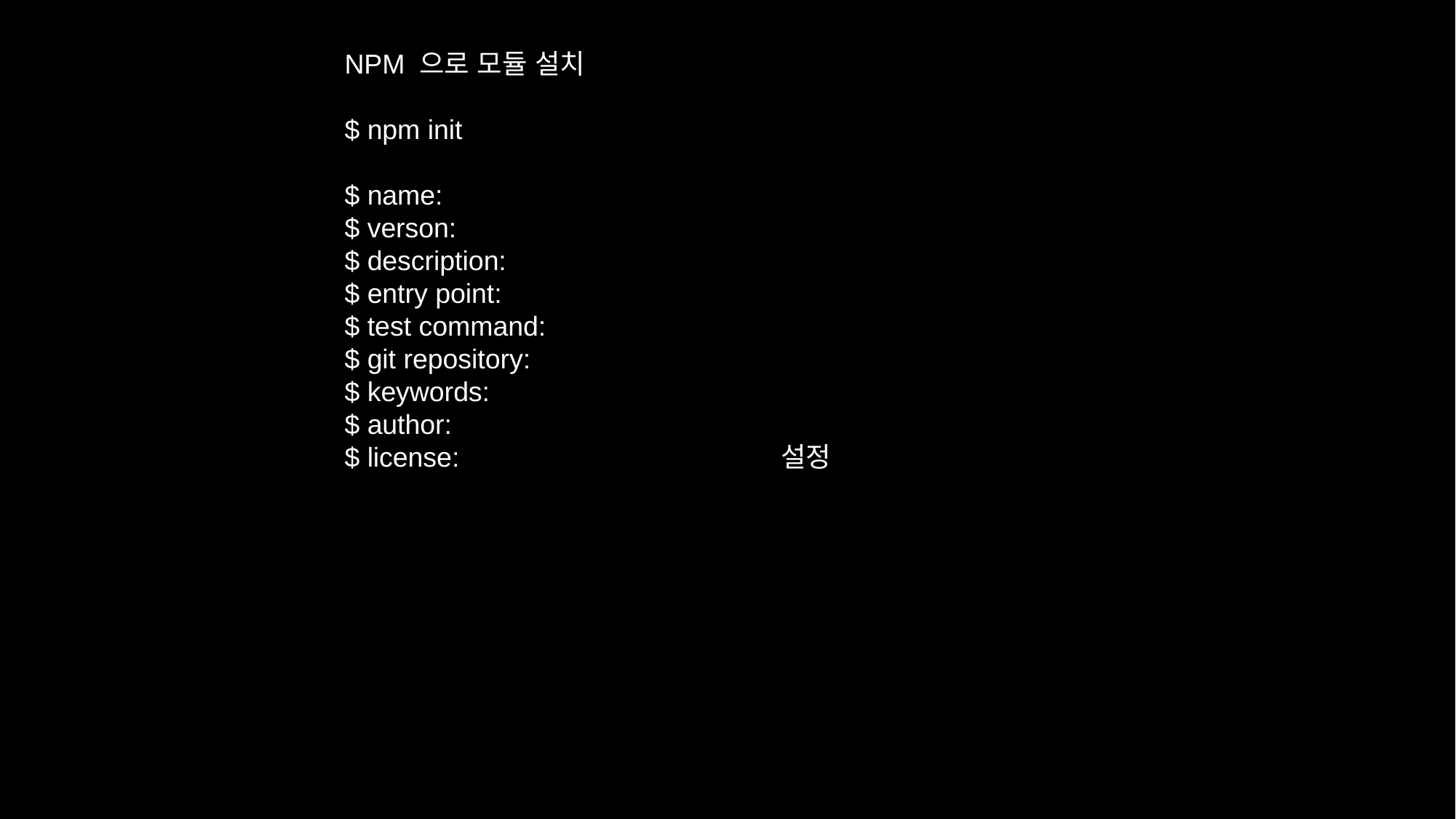

NPM 으로 모듈 설치

$ npm init

$ name:
$ verson:
$ description:
$ entry point:
$ test command:
$ git repository:
$ keywords:
$ author:
$ license:			설정